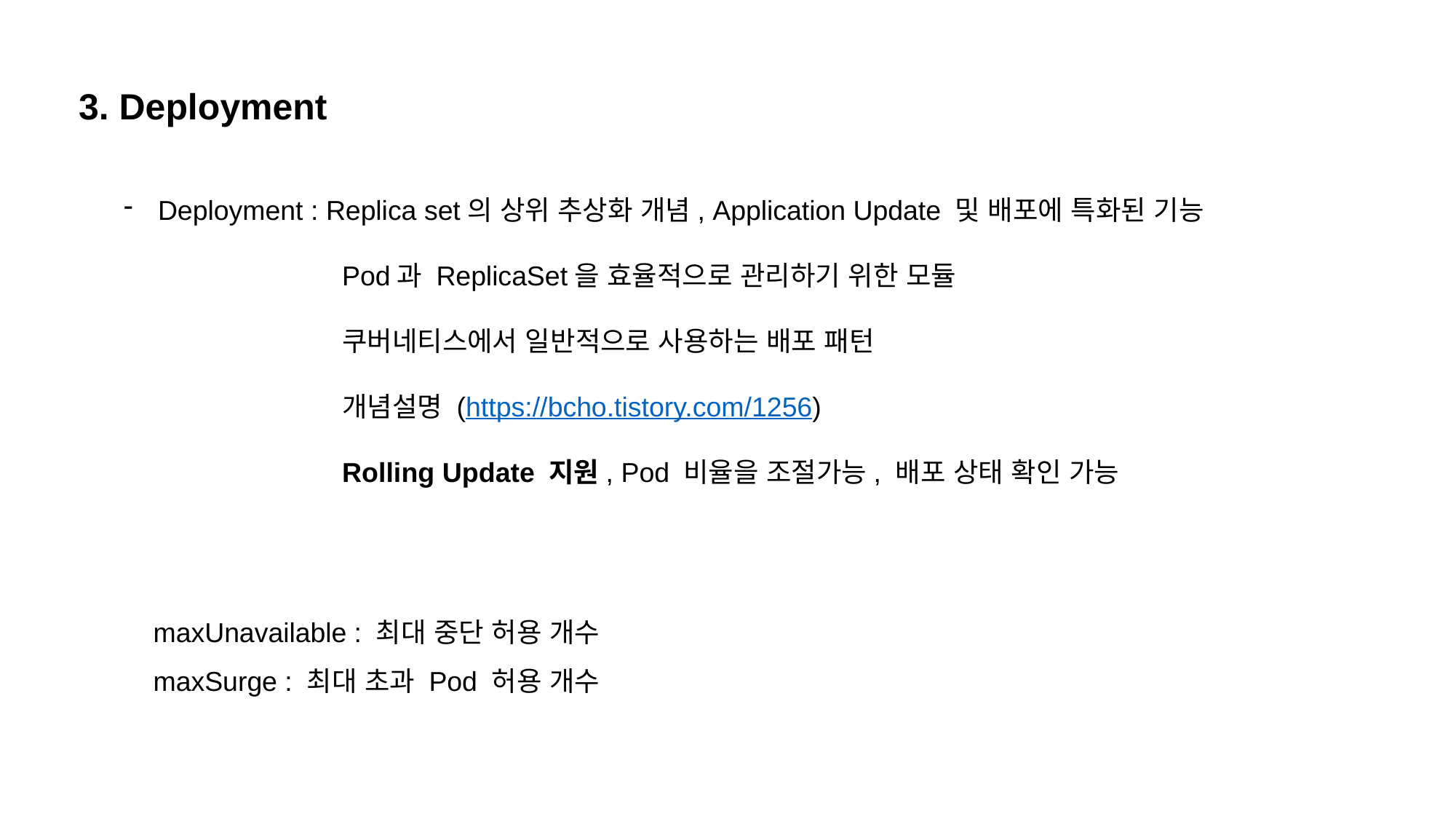

3. Deployment
Deployment : Replica set의 상위 추상화 개념, Application Update 및 배포에 특화된 기능

Pod과 ReplicaSet을 효율적으로 관리하기 위한 모듈

쿠버네티스에서 일반적으로 사용하는 배포 패턴

개념설명 (https://bcho.tistory.com/1256)

Rolling Update 지원, Pod 비율을 조절가능, 배포 상태 확인 가능

maxUnavailable : 최대 중단 허용 개수
maxSurge : 최대 초과 Pod 허용 개수